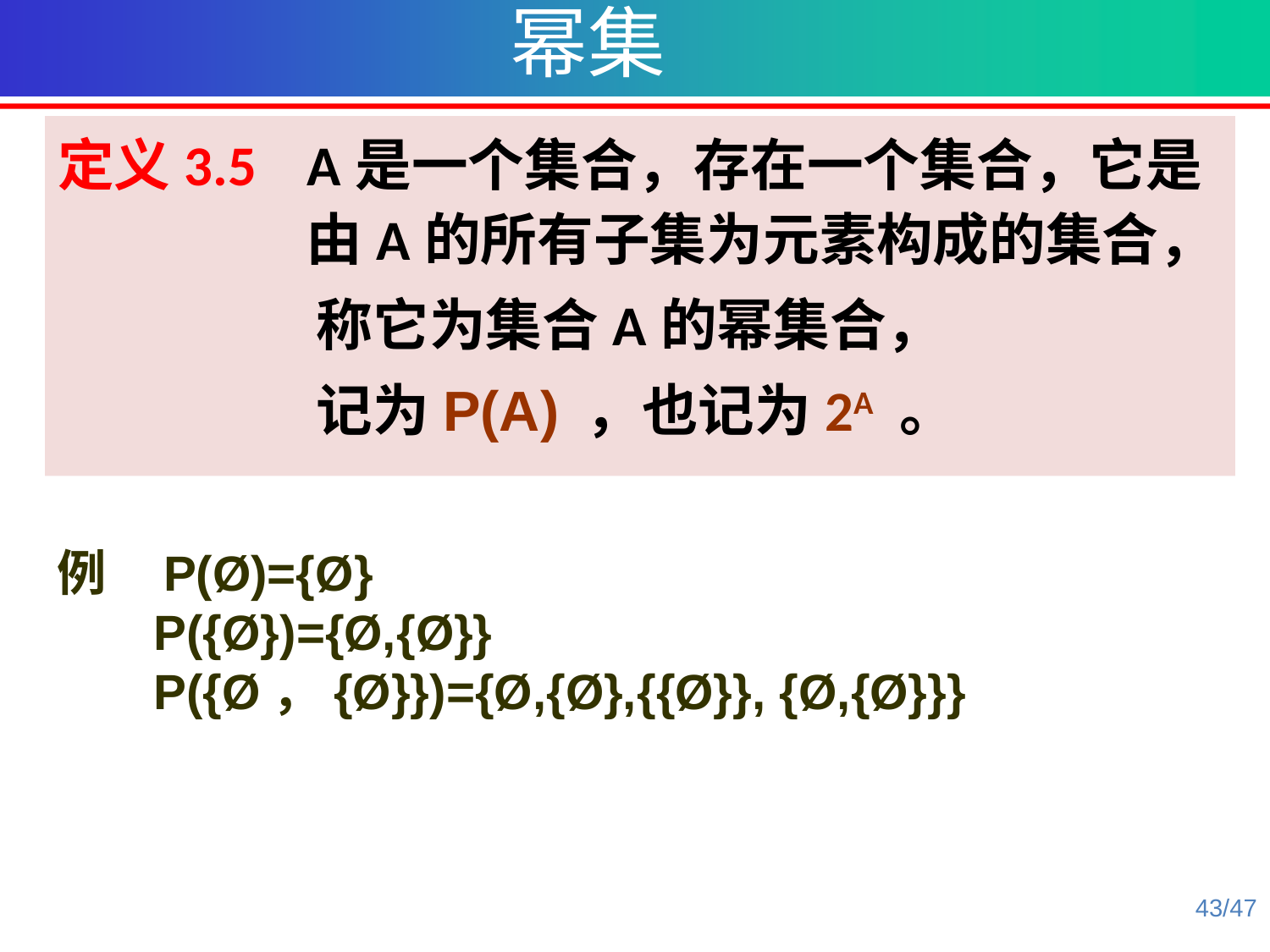

幂集
定义3.5    A是一个集合，存在一个集合，它是由A的所有子集为元素构成的集合，
                   称它为集合A的幂集合，
                   记为P(A) ，也记为2A 。
例    P(Ø)={Ø}
       P({Ø})={Ø,{Ø}}
       P({Ø，{Ø}})={Ø,{Ø},{{Ø}}, {Ø,{Ø}}}

43/47